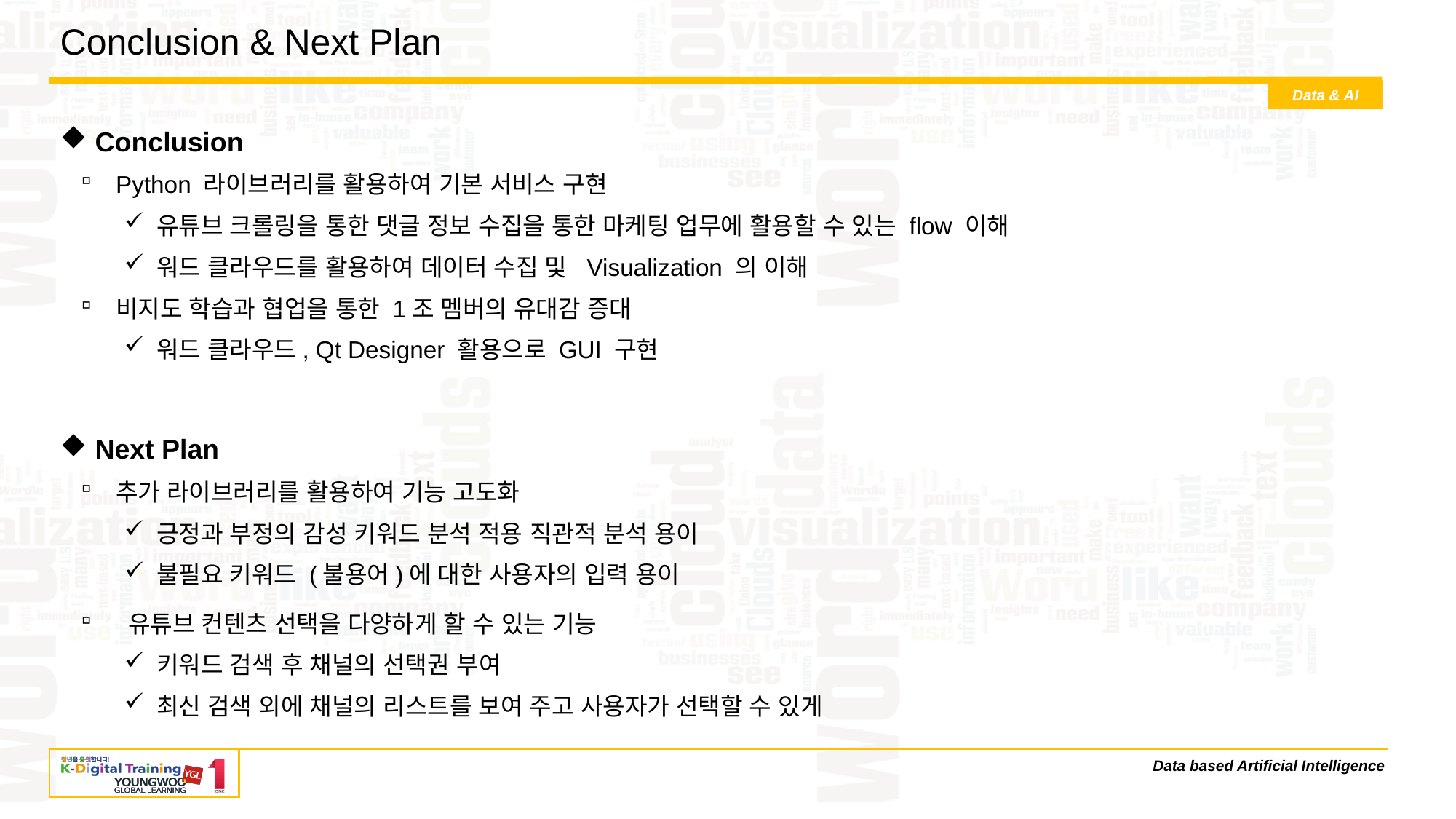

# Conclusion & Next Plan
 Conclusion
Python 라이브러리를 활용하여 기본 서비스 구현
 유튜브 크롤링을 통한 댓글 정보 수집을 통한 마케팅 업무에 활용할 수 있는 flow 이해
 워드 클라우드를 활용하여 데이터 수집 및  Visualization 의 이해
비지도 학습과 협업을 통한 1조 멤버의 유대감 증대
 워드 클라우드, Qt Designer 활용으로 GUI 구현

 Next Plan
추가 라이브러리를 활용하여 기능 고도화
 긍정과 부정의 감성 키워드 분석 적용 직관적 분석 용이
 불필요 키워드 (불용어)에 대한 사용자의 입력 용이
 유튜브 컨텐츠 선택을 다양하게 할 수 있는 기능
 키워드 검색 후 채널의 선택권 부여
 최신 검색 외에 채널의 리스트를 보여 주고 사용자가 선택할 수 있게